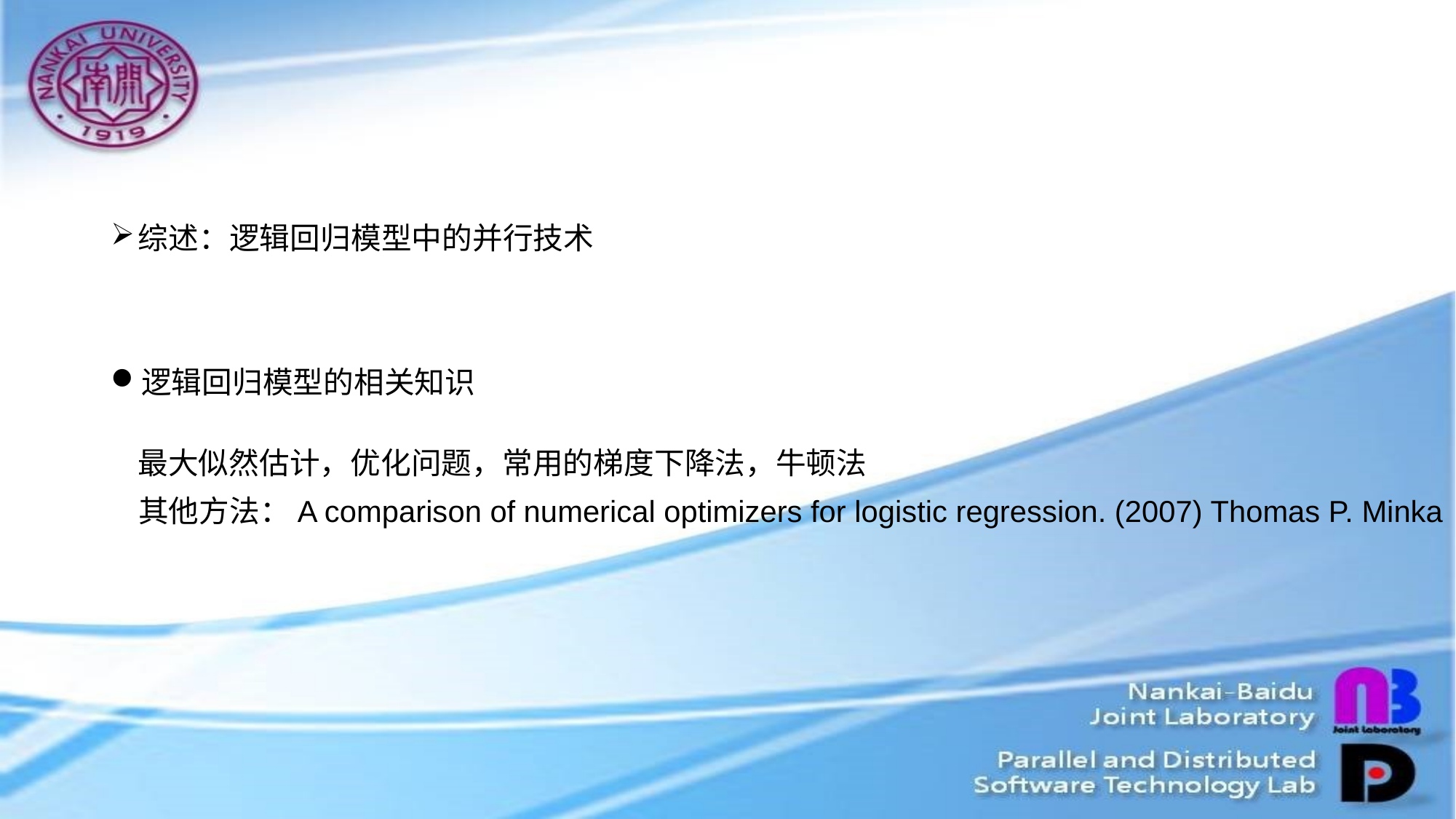

#
综述：逻辑回归模型中的并行技术

逻辑回归模型的相关知识

      最大似然估计，优化问题，常用的梯度下降法，牛顿法
   其他方法：A comparison of numerical optimizers for logistic regression. (2007) Thomas P. Minka